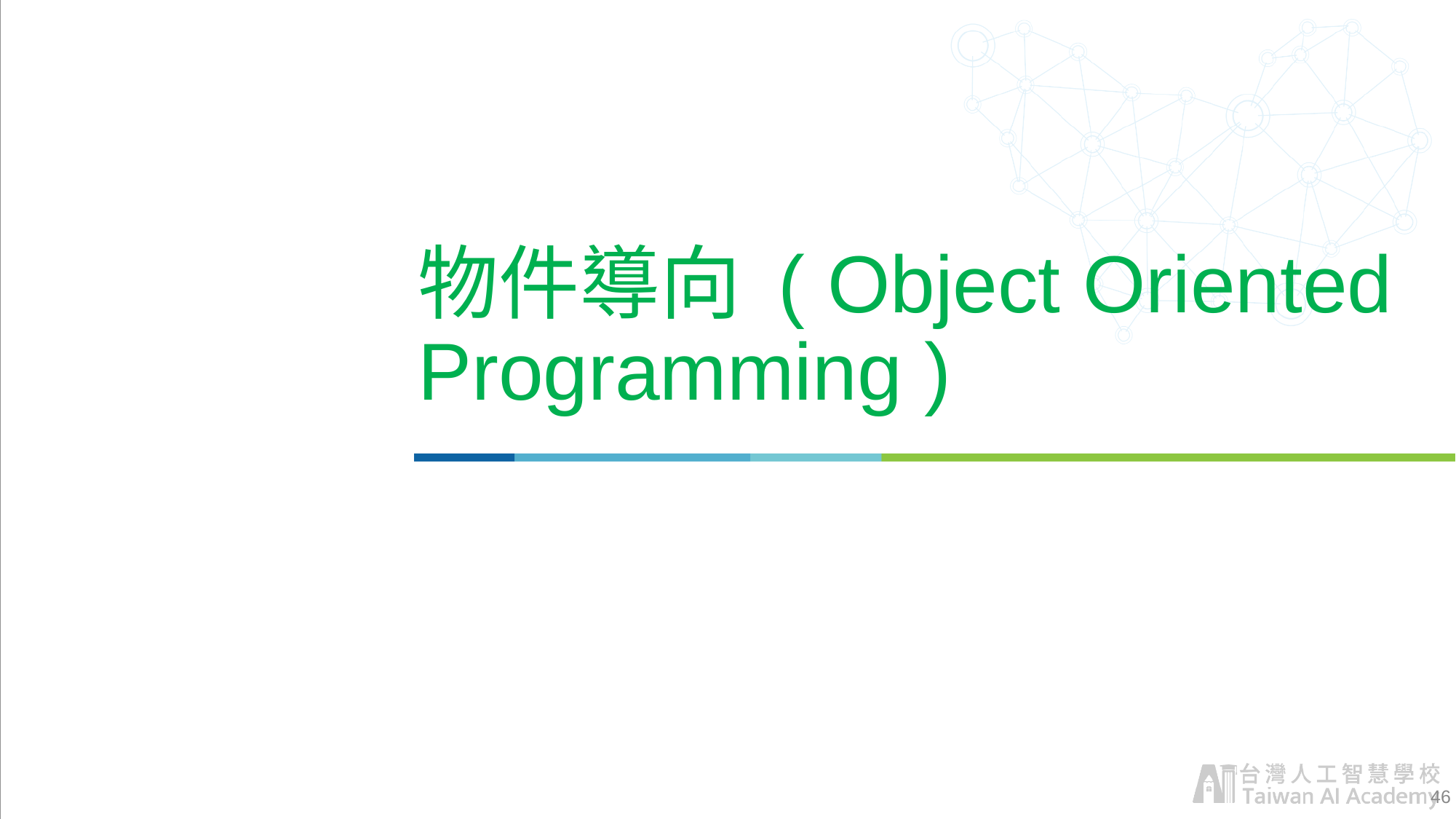

# 物件導向 ( Object Oriented Programming )

46